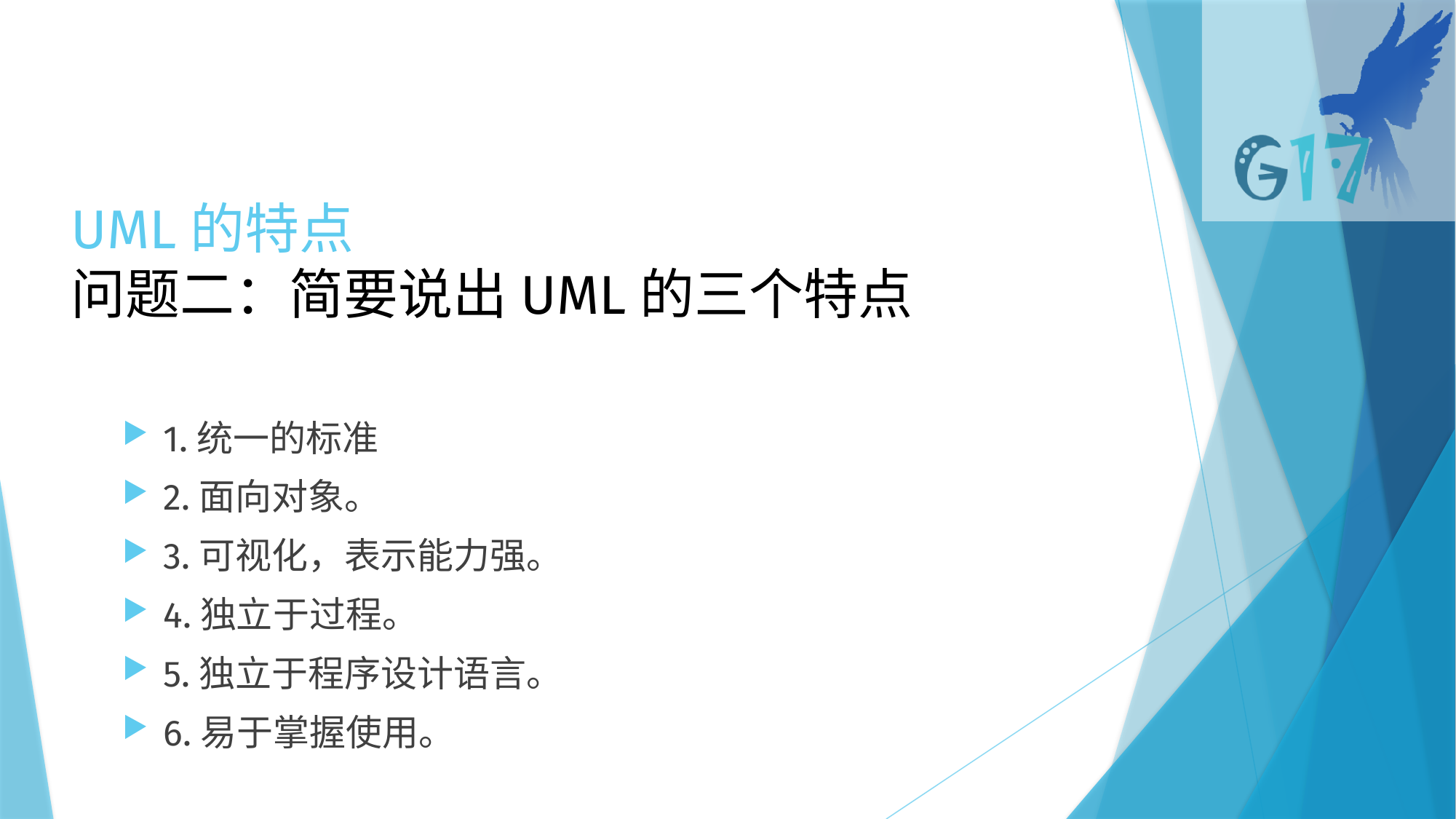

# UML的特点 问题二：简要说出UML的三个特点
1.统一的标准
2.面向对象。
3.可视化，表示能力强。
4.独立于过程。
5.独立于程序设计语言。
6.易于掌握使用。